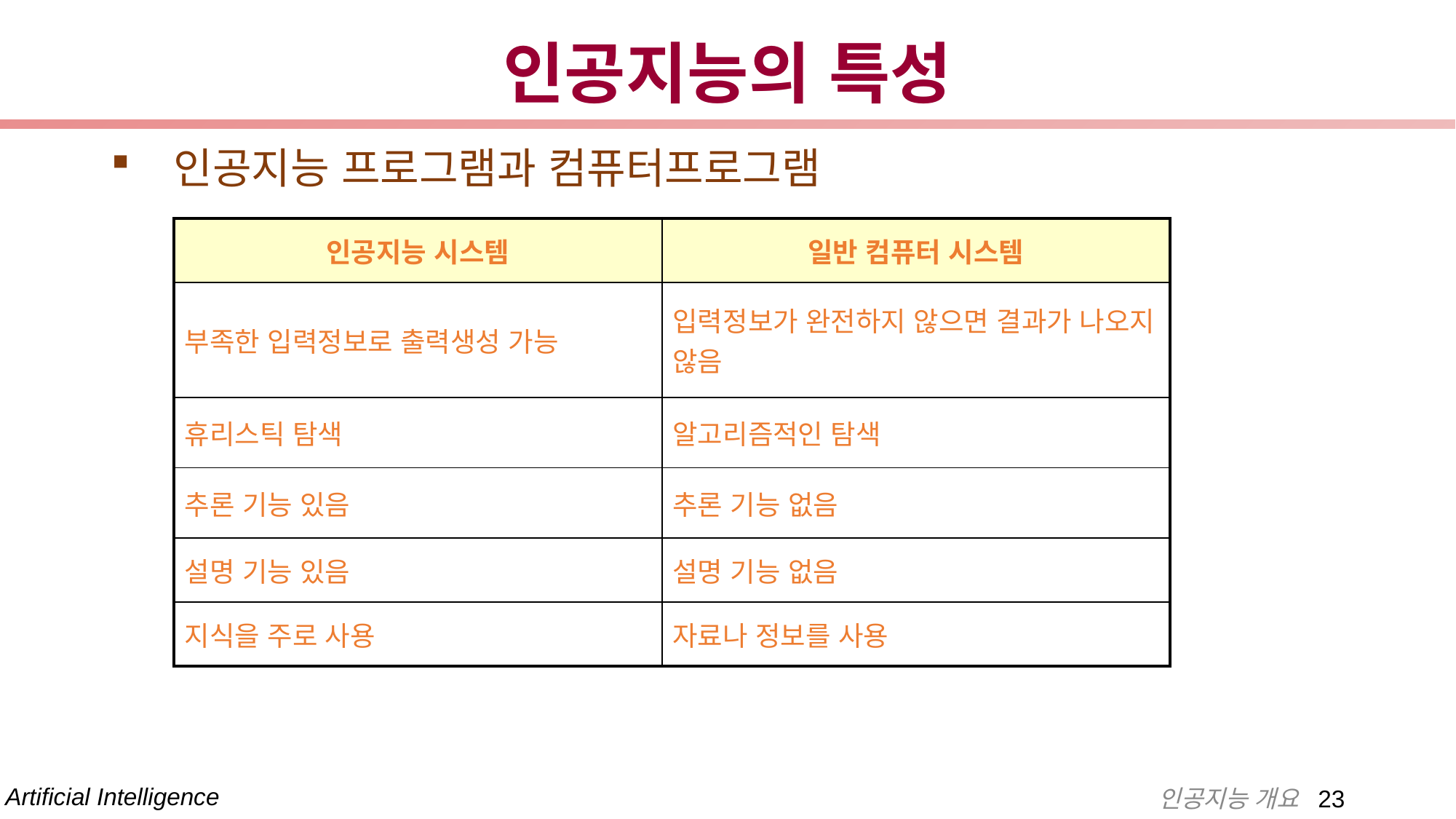

# 인공지능의 특성
 인공지능 프로그램과 컴퓨터프로그램
| 인공지능 시스템 | 일반 컴퓨터 시스템 |
| --- | --- |
| 부족한 입력정보로 출력생성 가능 | 입력정보가 완전하지 않으면 결과가 나오지 않음 |
| 휴리스틱 탐색 | 알고리즘적인 탐색 |
| 추론 기능 있음 | 추론 기능 없음 |
| 설명 기능 있음 | 설명 기능 없음 |
| 지식을 주로 사용 | 자료나 정보를 사용 |